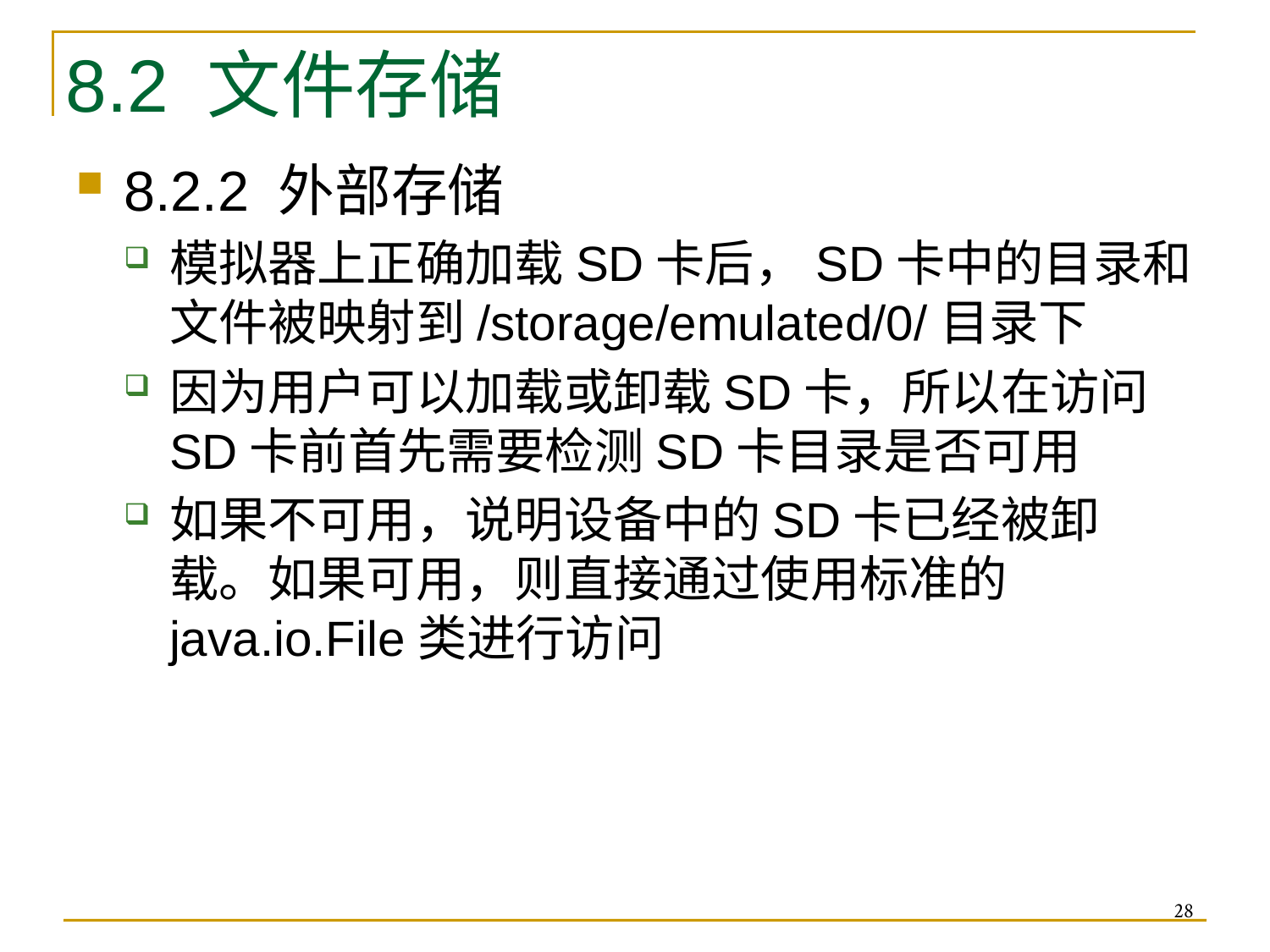

8.2 文件存储
8.2.2 外部存储
模拟器上正确加载SD卡后，SD卡中的目录和文件被映射到/storage/emulated/0/目录下
因为用户可以加载或卸载SD卡，所以在访问SD卡前首先需要检测SD卡目录是否可用
如果不可用，说明设备中的SD卡已经被卸载。如果可用，则直接通过使用标准的java.io.File类进行访问
28